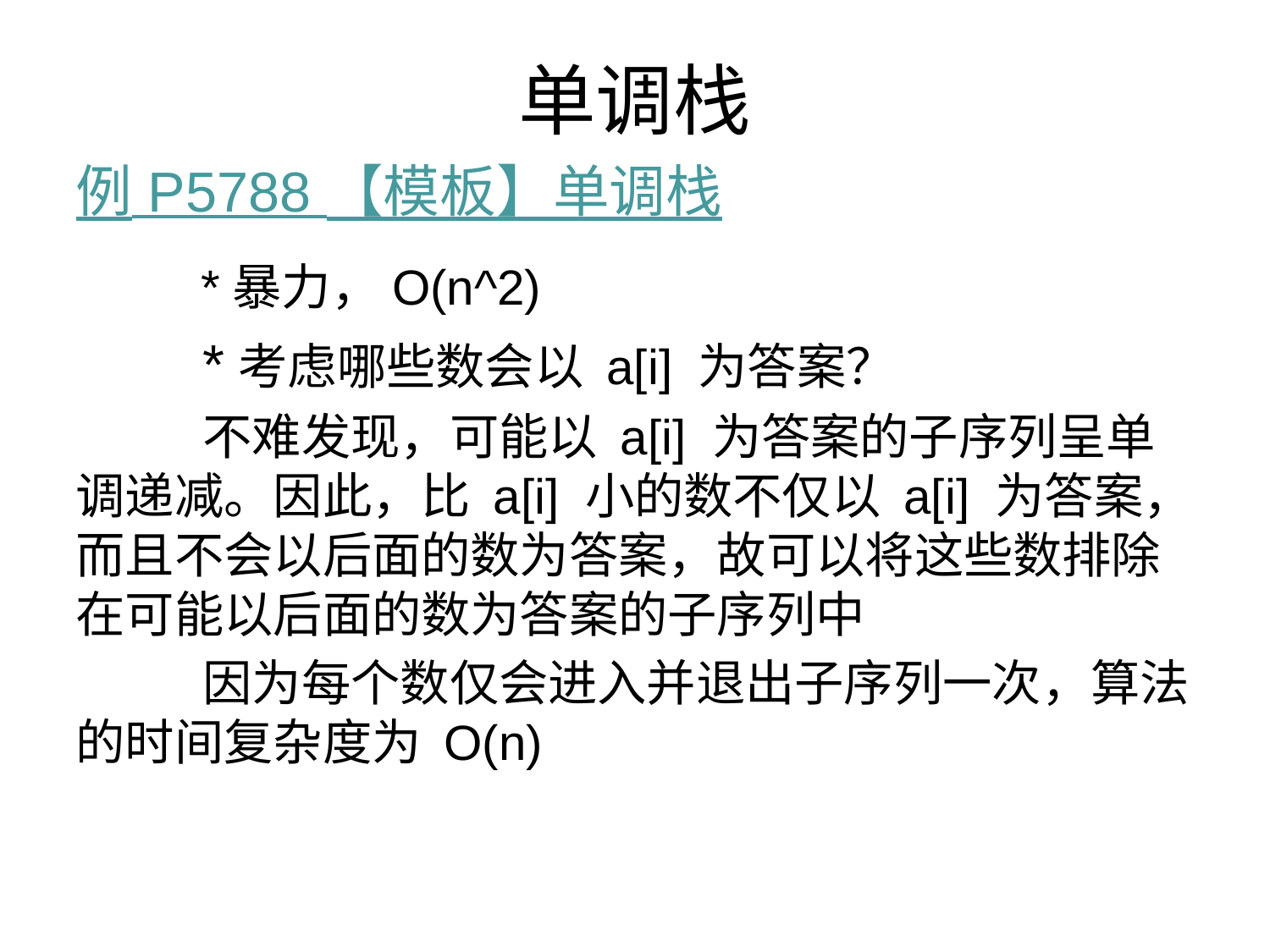

单调栈
例 P5788 【模板】单调栈
        *暴力，O(n^2)
	*考虑哪些数会以 a[i] 为答案？
	不难发现，可能以 a[i] 为答案的子序列呈单调递减。因此，比 a[i] 小的数不仅以 a[i] 为答案，而且不会以后面的数为答案，故可以将这些数排除在可能以后面的数为答案的子序列中
	因为每个数仅会进入并退出子序列一次，算法的时间复杂度为 O(n)